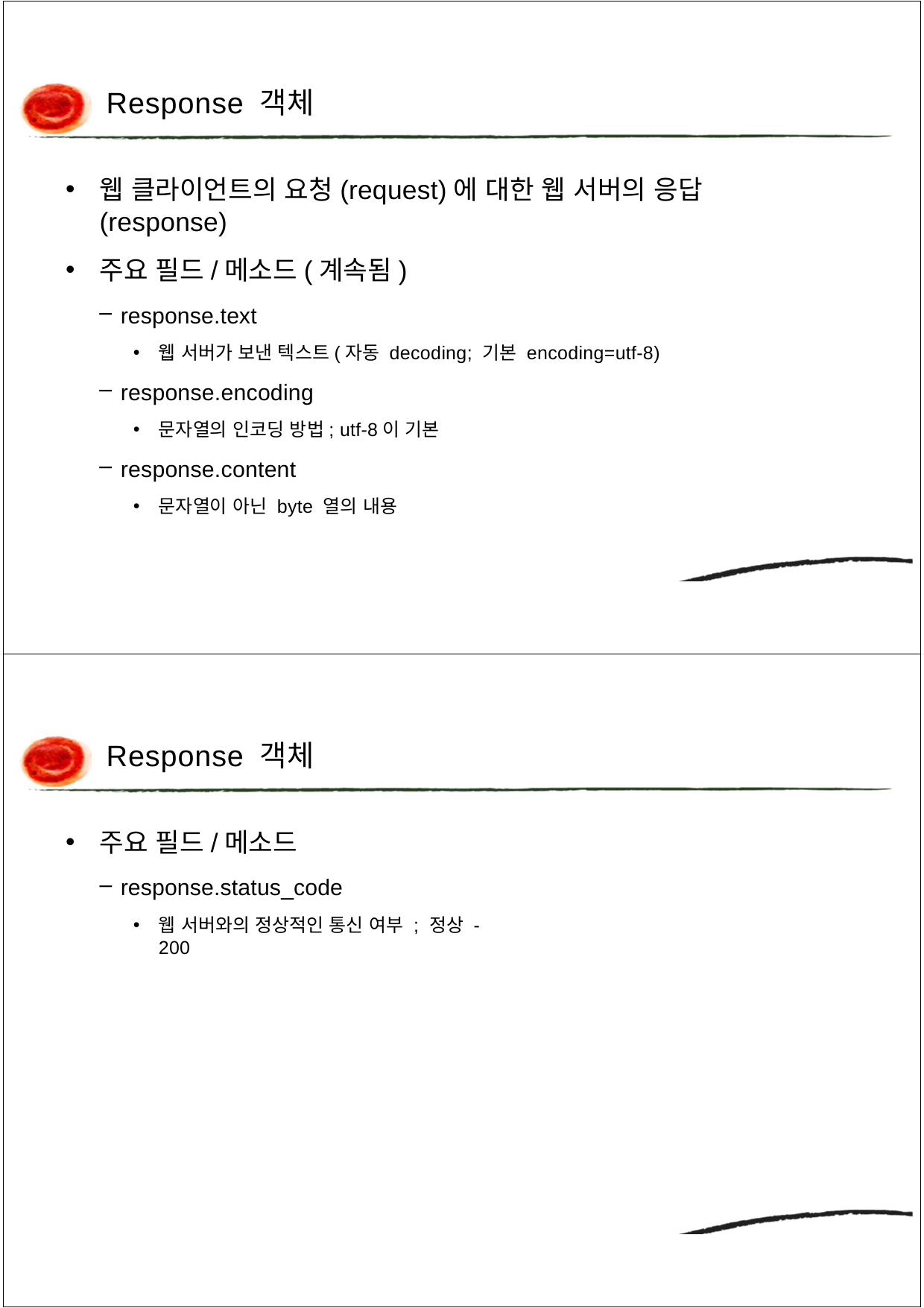

Response 객체

웹 클라이언트의 요청(request)에 대한 웹 서버의 응답(response)
주요 필드/메소드(계속됨)
response.text
웹 서버가 보낸 텍스트(자동 decoding; 기본 encoding=utf-8)
response.encoding
문자열의 인코딩 방법; utf-8이 기본
response.content
문자열이 아닌 byte 열의 내용

Response 객체

주요 필드/메소드
response.status_code
웹 서버와의 정상적인 통신 여부 ; 정상 - 200